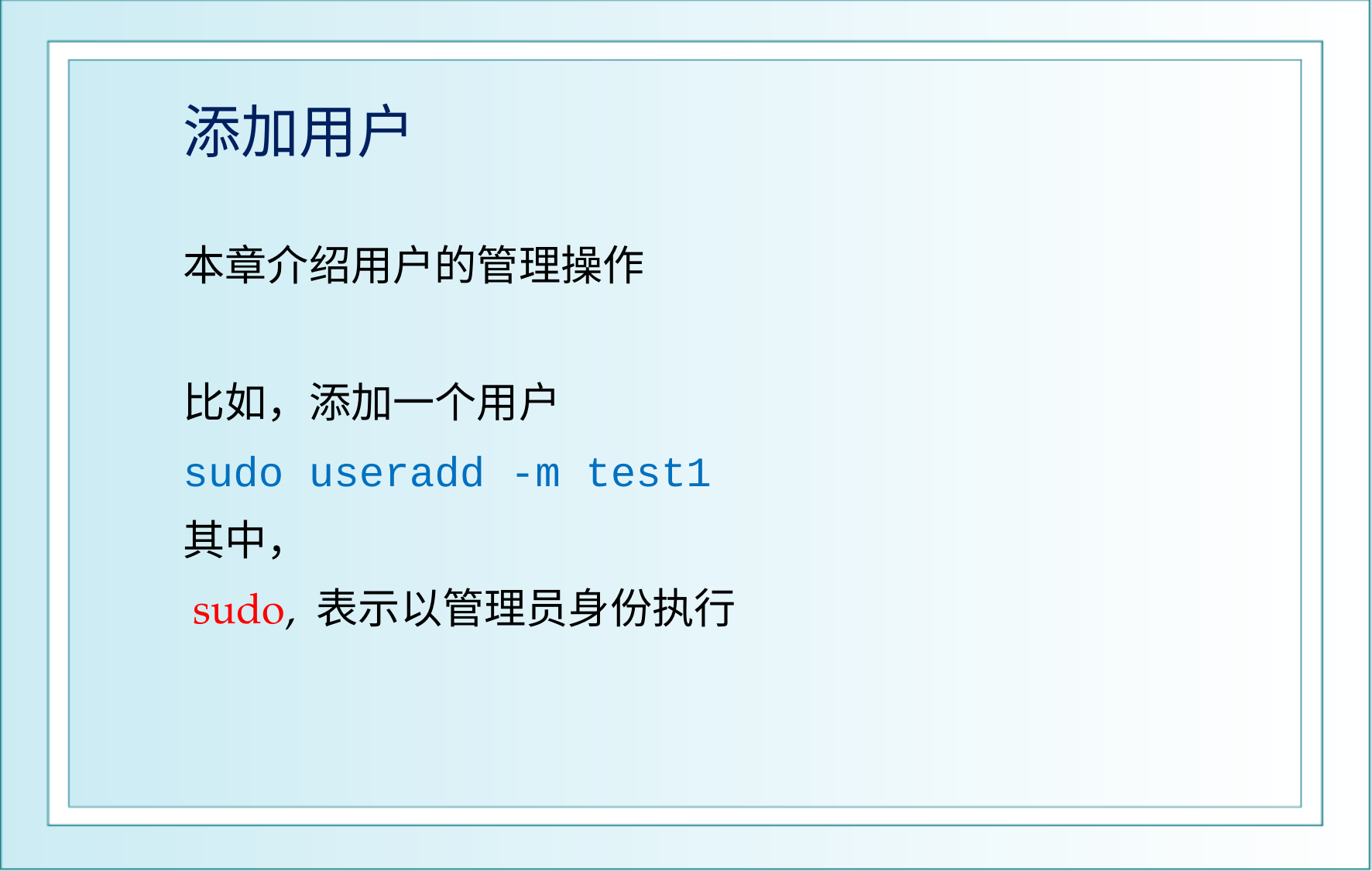

# 添加用户
本章介绍用户的管理操作

比如，添加一个用户
sudo useradd -m test1
其中，
 sudo, 表示以管理员身份执行